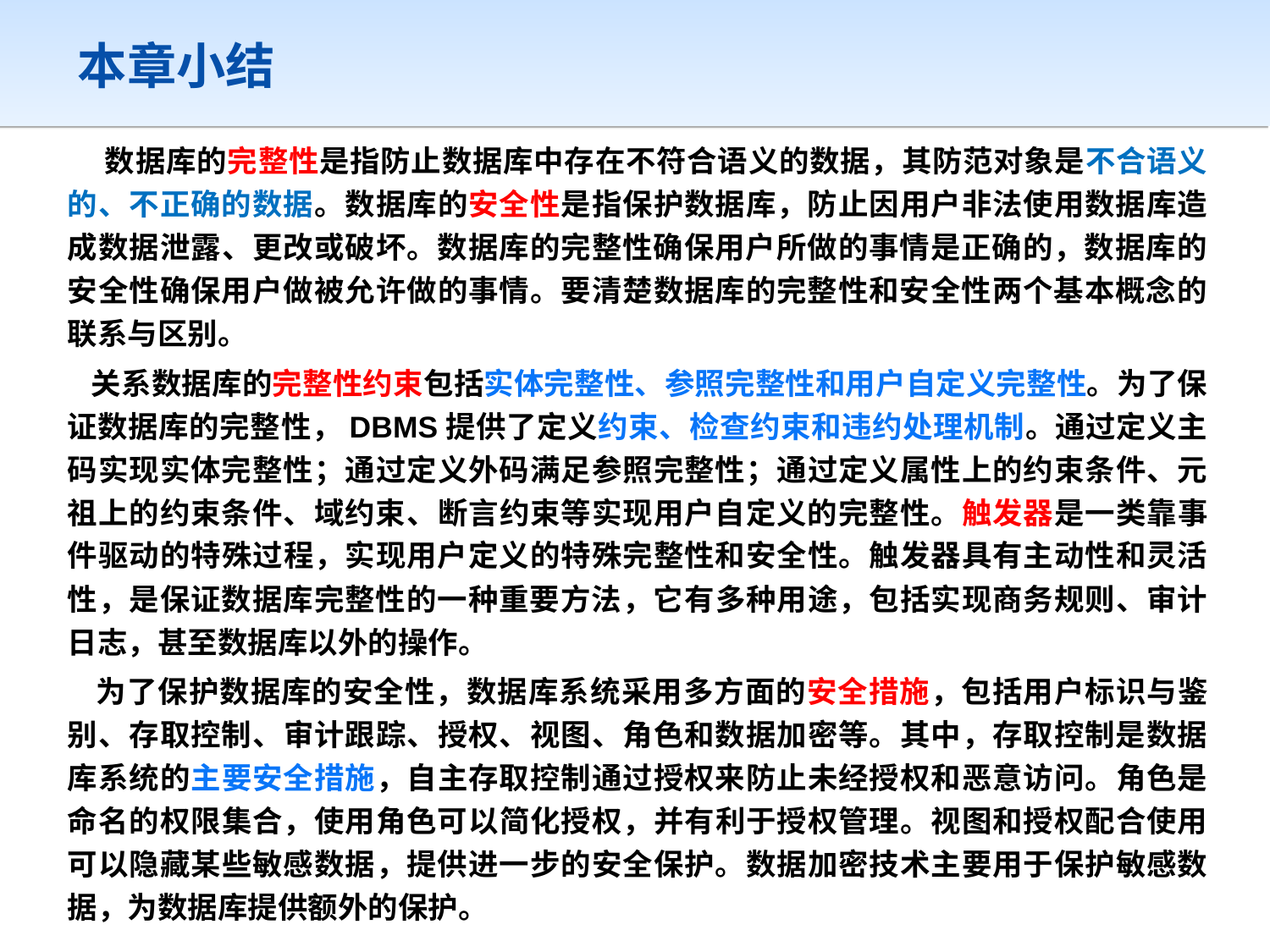

# 本章小结
	    数据库的完整性是指防止数据库中存在不符合语义的数据，其防范对象是不合语义的、不正确的数据。数据库的安全性是指保护数据库，防止因用户非法使用数据库造成数据泄露、更改或破坏。数据库的完整性确保用户所做的事情是正确的，数据库的安全性确保用户做被允许做的事情。要清楚数据库的完整性和安全性两个基本概念的联系与区别。
      关系数据库的完整性约束包括实体完整性、参照完整性和用户自定义完整性。为了保证数据库的完整性，DBMS提供了定义约束、检查约束和违约处理机制。通过定义主码实现实体完整性；通过定义外码满足参照完整性；通过定义属性上的约束条件、元祖上的约束条件、域约束、断言约束等实现用户自定义的完整性。触发器是一类靠事件驱动的特殊过程，实现用户定义的特殊完整性和安全性。触发器具有主动性和灵活性，是保证数据库完整性的一种重要方法，它有多种用途，包括实现商务规则、审计日志，甚至数据库以外的操作。
      为了保护数据库的安全性，数据库系统采用多方面的安全措施，包括用户标识与鉴别、存取控制、审计跟踪、授权、视图、角色和数据加密等。其中，存取控制是数据库系统的主要安全措施，自主存取控制通过授权来防止未经授权和恶意访问。角色是命名的权限集合，使用角色可以简化授权，并有利于授权管理。视图和授权配合使用可以隐藏某些敏感数据，提供进一步的安全保护。数据加密技术主要用于保护敏感数据，为数据库提供额外的保护。